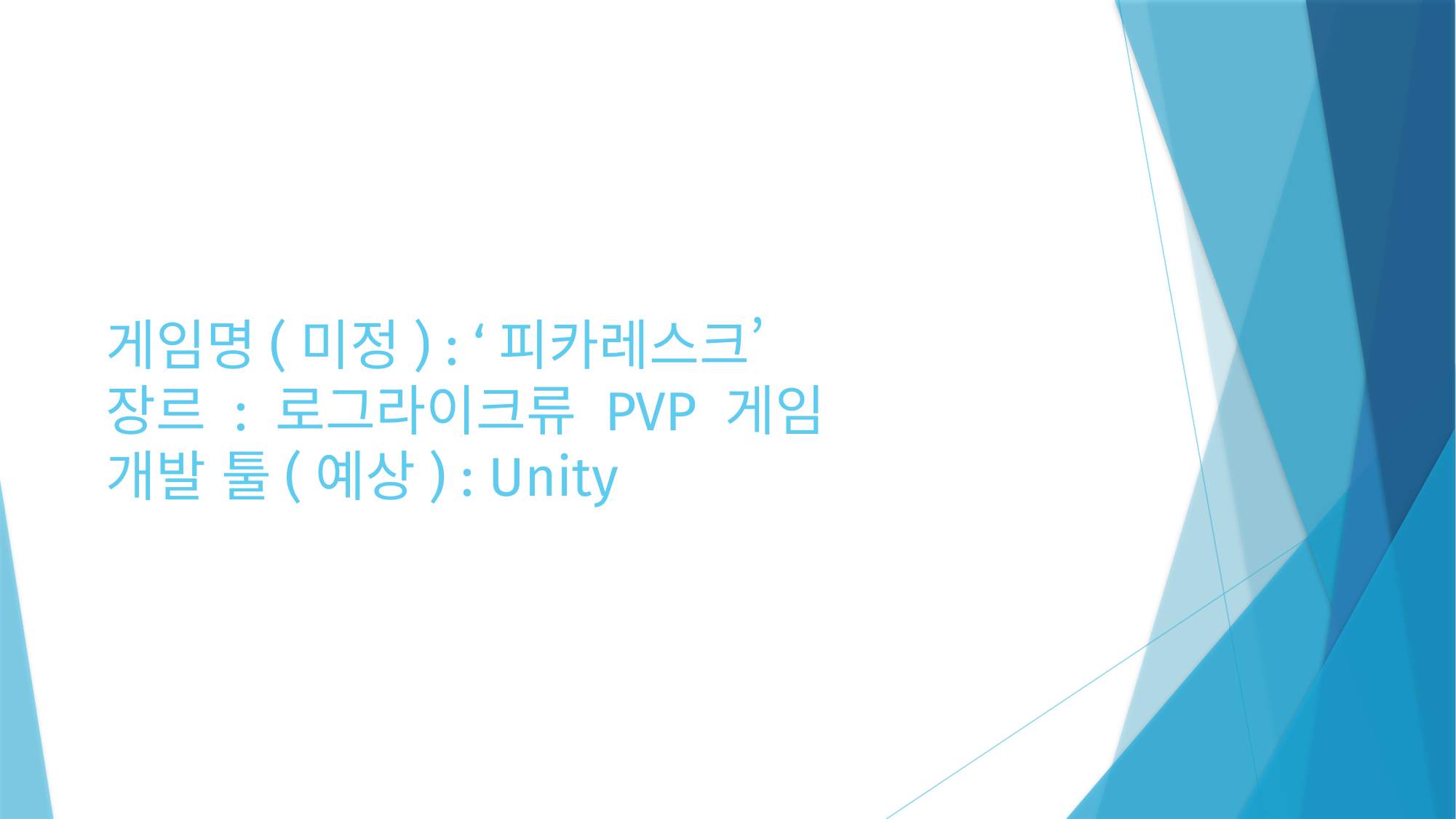

# 게임명(미정) : ‘피카레스크’ 장르 : 로그라이크류 PVP 게임 개발 툴(예상) : Unity